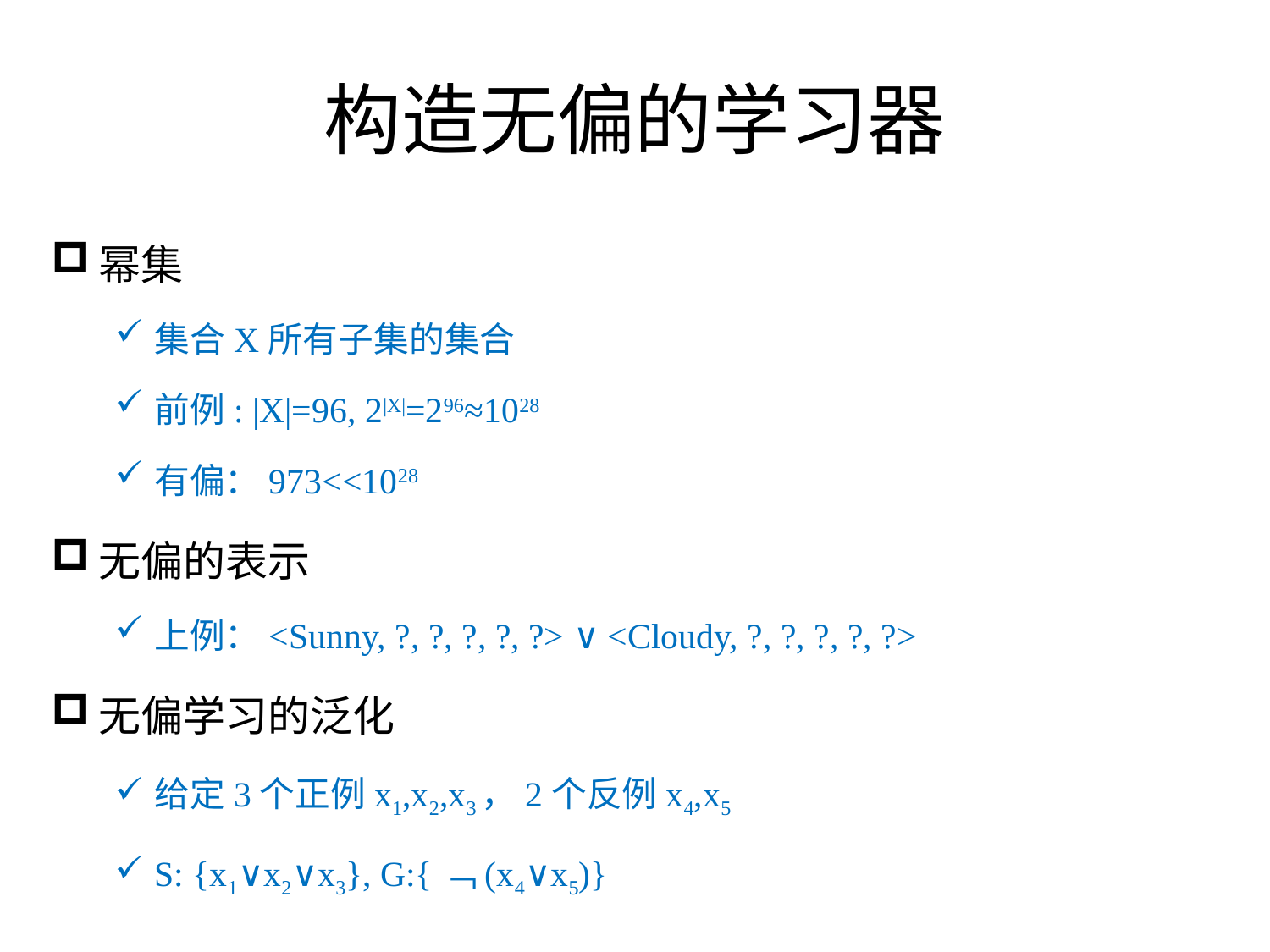

# 构造无偏的学习器
幂集
集合X所有子集的集合
前例: |X|=96, 2|X|=296≈1028
有偏：973<<1028
无偏的表示
上例：<Sunny, ?, ?, ?, ?, ?> ∨ <Cloudy, ?, ?, ?, ?, ?>
无偏学习的泛化
给定3个正例x1,x2,x3，2个反例x4,x5
S: {x1∨x2∨x3}, G:{﹁(x4∨x5)}